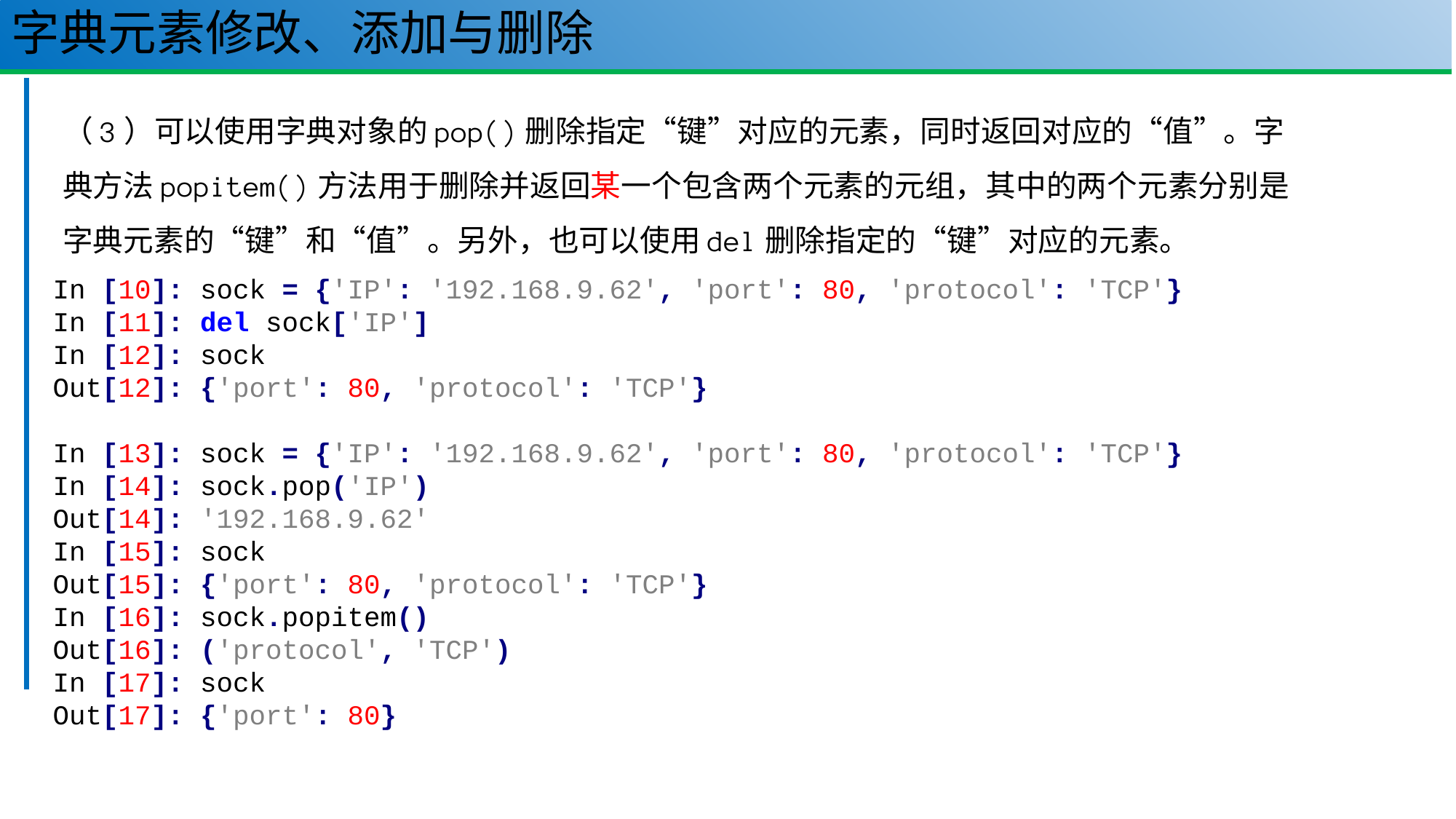

# 字典元素修改、添加与删除
58
（3）可以使用字典对象的pop()删除指定“键”对应的元素，同时返回对应的“值”。字典方法popitem()方法用于删除并返回某一个包含两个元素的元组，其中的两个元素分别是字典元素的“键”和“值”。另外，也可以使用del删除指定的“键”对应的元素。

In [10]: sock = {'IP': '192.168.9.62', 'port': 80, 'protocol': 'TCP'}
In [11]: del sock['IP']
In [12]: sock
Out[12]: {'port': 80, 'protocol': 'TCP'}

In [13]: sock = {'IP': '192.168.9.62', 'port': 80, 'protocol': 'TCP'}
In [14]: sock.pop('IP')
Out[14]: '192.168.9.62'
In [15]: sock
Out[15]: {'port': 80, 'protocol': 'TCP'}
In [16]: sock.popitem()
Out[16]: ('protocol', 'TCP')
In [17]: sock
Out[17]: {'port': 80}